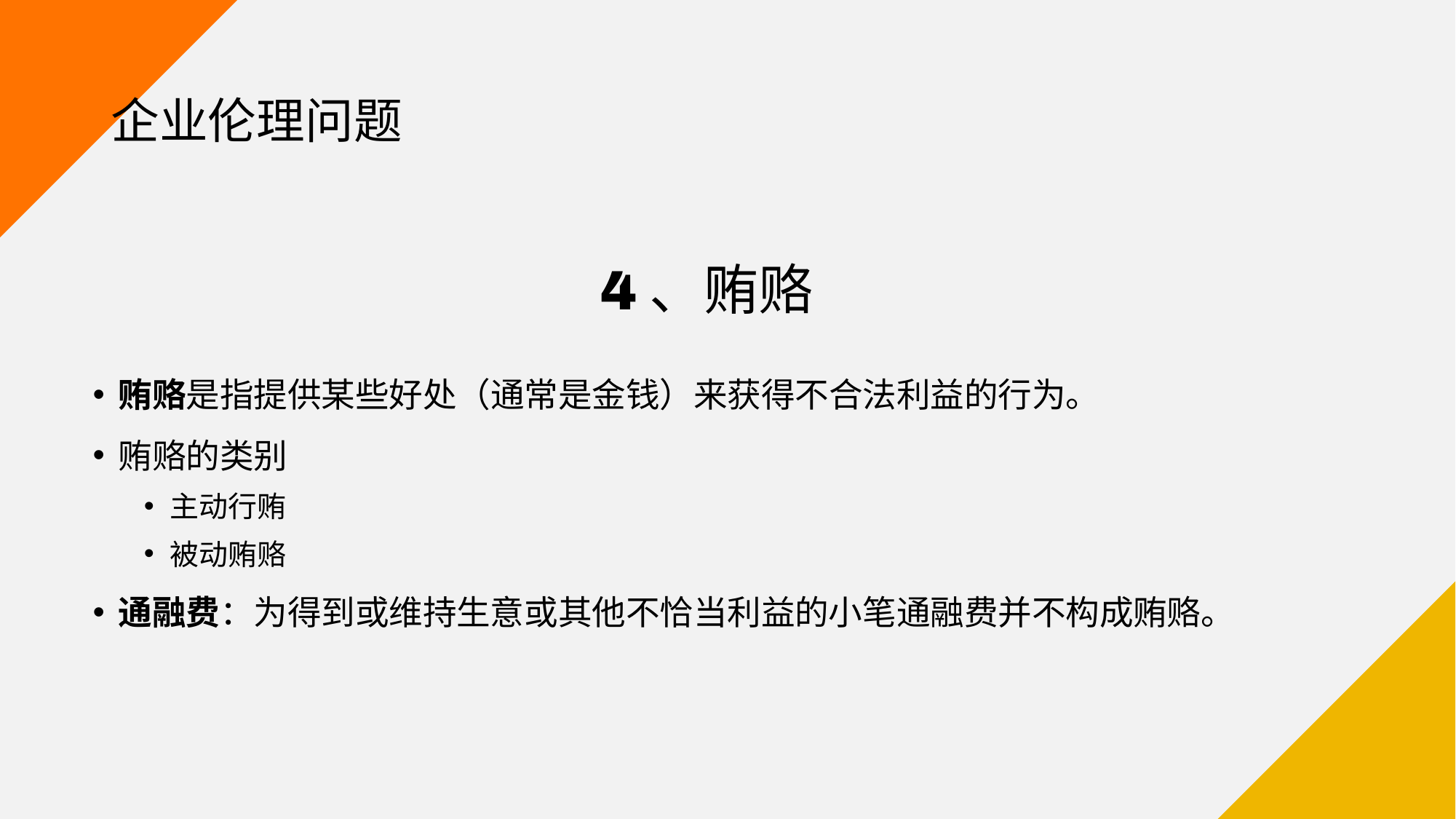

# 企业伦理问题
4、贿赂
贿赂是指提供某些好处（通常是金钱）来获得不合法利益的行为。
贿赂的类别
主动行贿
被动贿赂
通融费：为得到或维持生意或其他不恰当利益的小笔通融费并不构成贿赂。